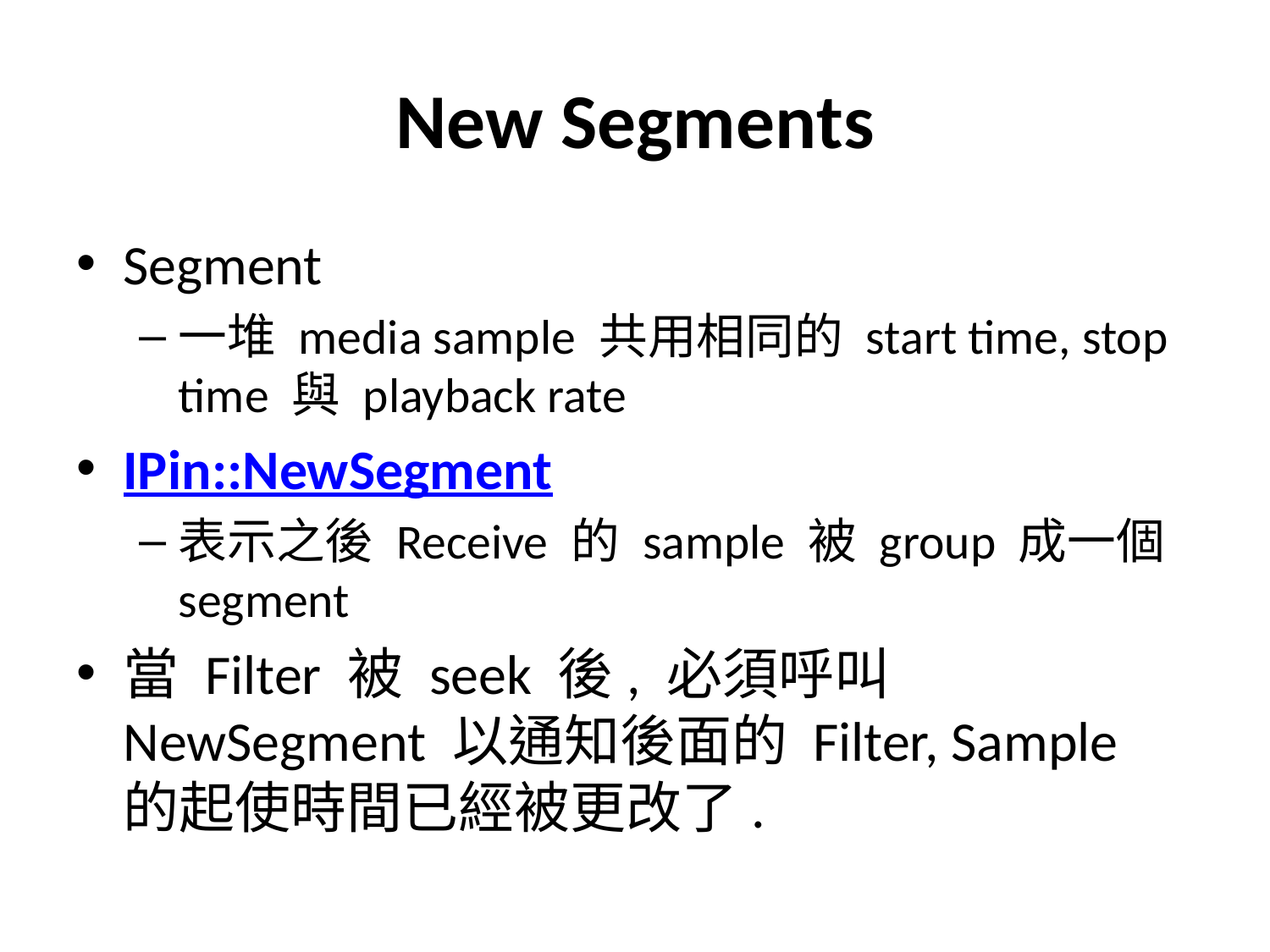

# New Segments
Segment
一堆 media sample 共用相同的 start time, stop time 與 playback rate
IPin::NewSegment
表示之後 Receive 的 sample 被 group 成一個 segment
當 Filter 被 seek 後, 必須呼叫 NewSegment 以通知後面的 Filter, Sample 的起使時間已經被更改了.